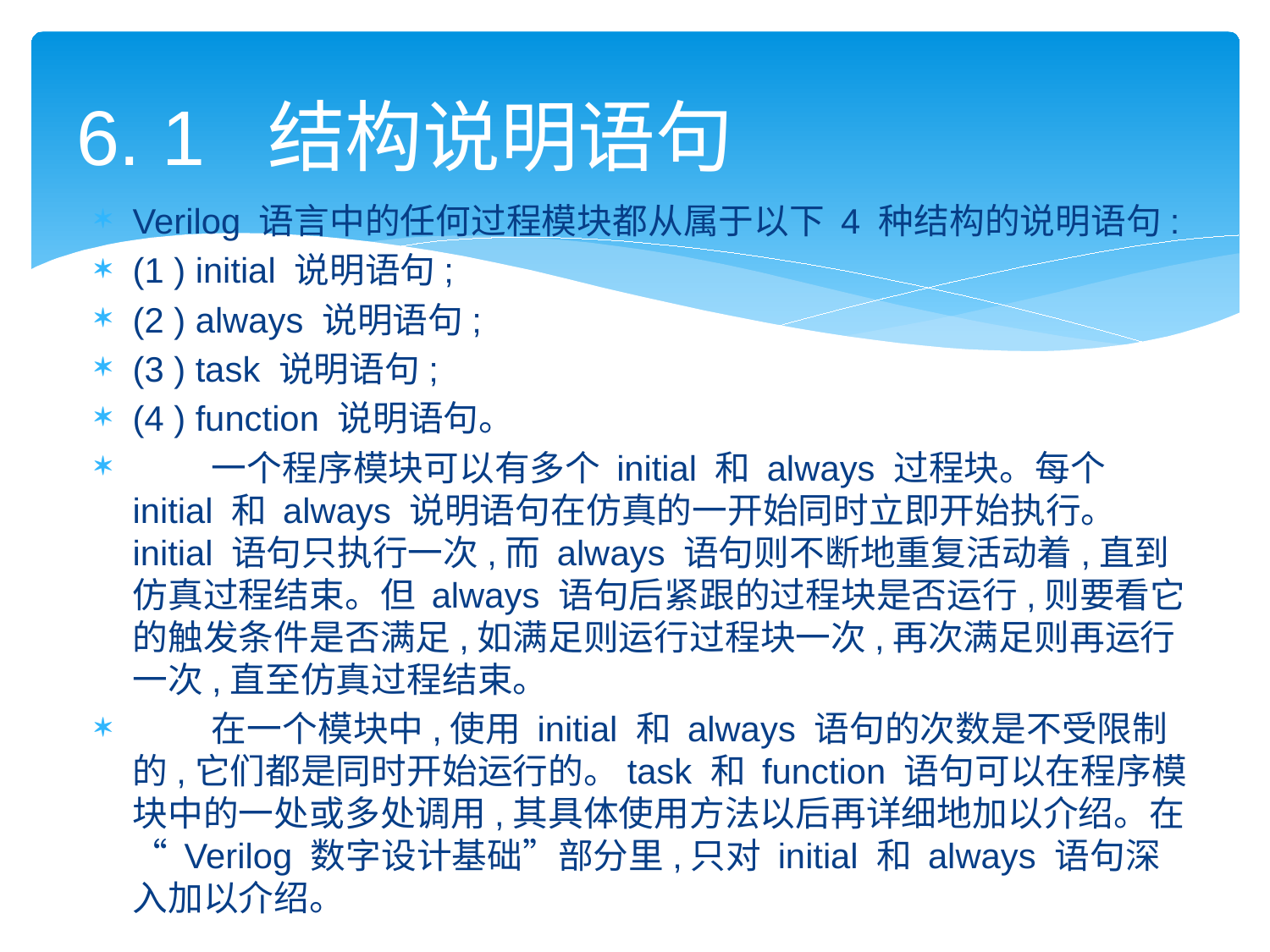

# 6. 1  结构说明语句
Verilog 语言中的任何过程模块都从属于以下 4 种结构的说明语句:
(1 ) initial 说明语句;
(2 ) always 说明语句;
(3 ) task 说明语句;
(4 ) function 说明语句。
         一个程序模块可以有多个 initial 和 always 过程块。每个 initial 和 always 说明语句在仿真的一开始同时立即开始执行。 initial 语句只执行一次,而 always 语句则不断地重复活动着,直到仿真过程结束。但 always 语句后紧跟的过程块是否运行,则要看它的触发条件是否满足,如满足则运行过程块一次,再次满足则再运行一次,直至仿真过程结束。
         在一个模块中,使用 initial 和 always 语句的次数是不受限制的,它们都是同时开始运行的。task 和 function 语句可以在程序模块中的一处或多处调用,其具体使用方法以后再详细地加以介绍。在“ Verilog 数字设计基础”部分里,只对 initial 和 always 语句深入加以介绍。